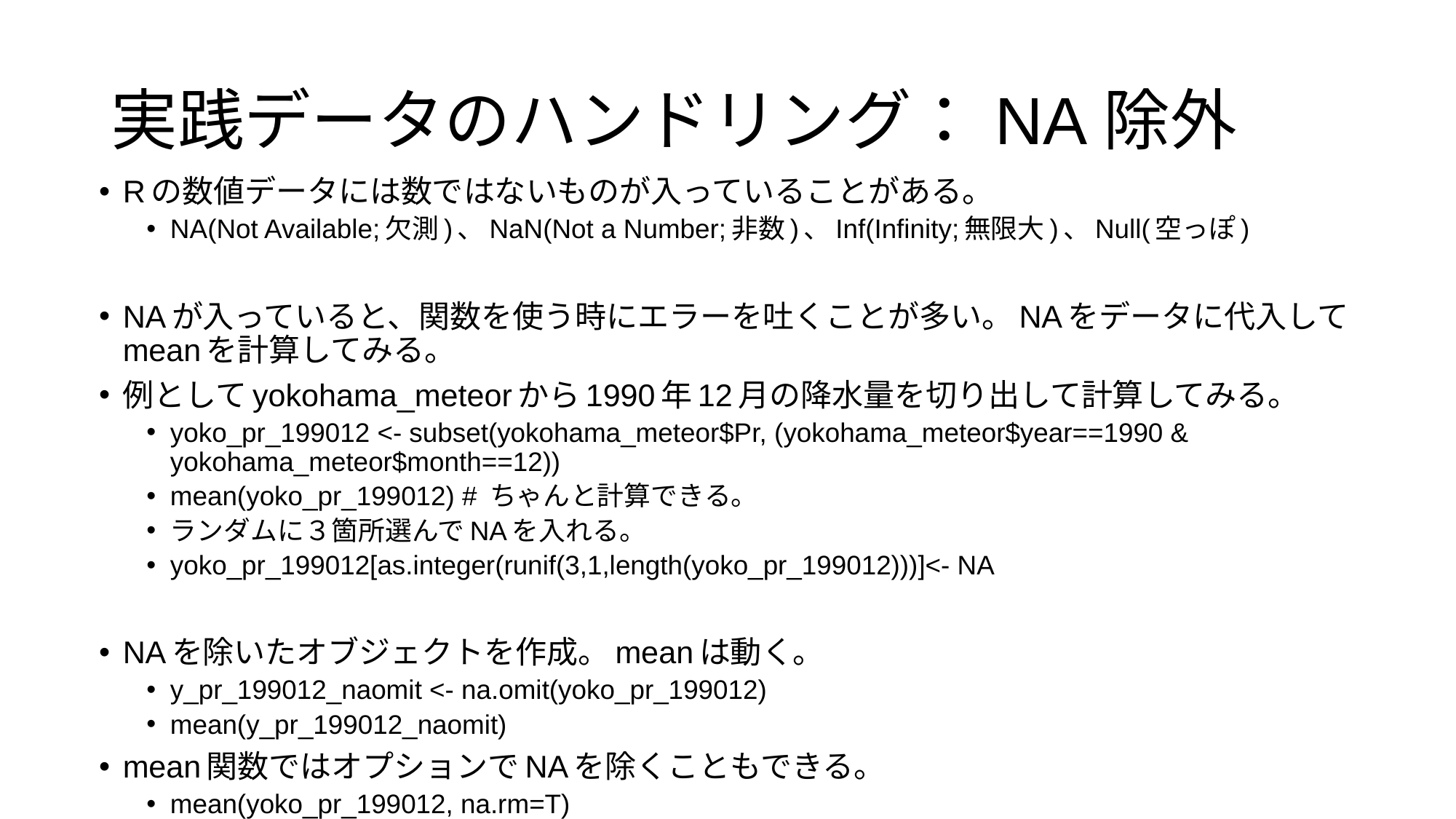

# 実践データのハンドリング：NA除外
Rの数値データには数ではないものが入っていることがある。
NA(Not Available;欠測)、NaN(Not a Number;非数)、Inf(Infinity;無限大)、Null(空っぽ)

NAが入っていると、関数を使う時にエラーを吐くことが多い。NAをデータに代入してmeanを計算してみる。
例としてyokohama_meteorから1990年12月の降水量を切り出して計算してみる。
yoko_pr_199012 <- subset(yokohama_meteor$Pr, (yokohama_meteor$year==1990 & yokohama_meteor$month==12))
mean(yoko_pr_199012) # ちゃんと計算できる。
ランダムに３箇所選んでNAを入れる。
yoko_pr_199012[as.integer(runif(3,1,length(yoko_pr_199012)))]<- NA

NAを除いたオブジェクトを作成。meanは動く。
y_pr_199012_naomit <- na.omit(yoko_pr_199012)
mean(y_pr_199012_naomit)
mean関数ではオプションでNAを除くこともできる。
mean(yoko_pr_199012, na.rm=T)